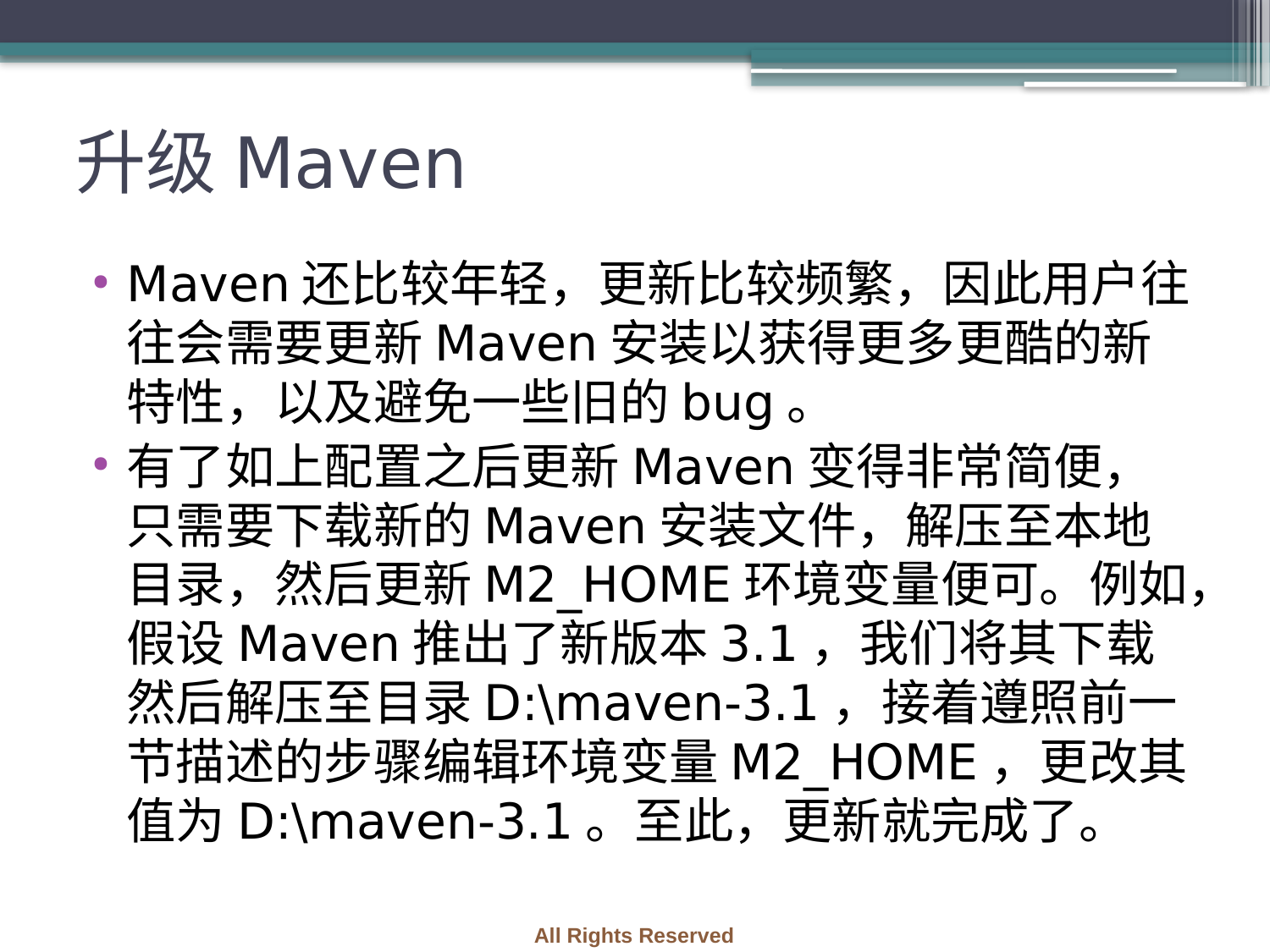

# 升级Maven
Maven还比较年轻，更新比较频繁，因此用户往往会需要更新Maven安装以获得更多更酷的新特性，以及避免一些旧的bug。
有了如上配置之后更新Maven变得非常简便，只需要下载新的Maven安装文件，解压至本地目录，然后更新M2_HOME环境变量便可。例如，假设Maven推出了新版本3.1，我们将其下载然后解压至目录D:\maven-3.1，接着遵照前一节描述的步骤编辑环境变量M2_HOME，更改其值为D:\maven-3.1。至此，更新就完成了。